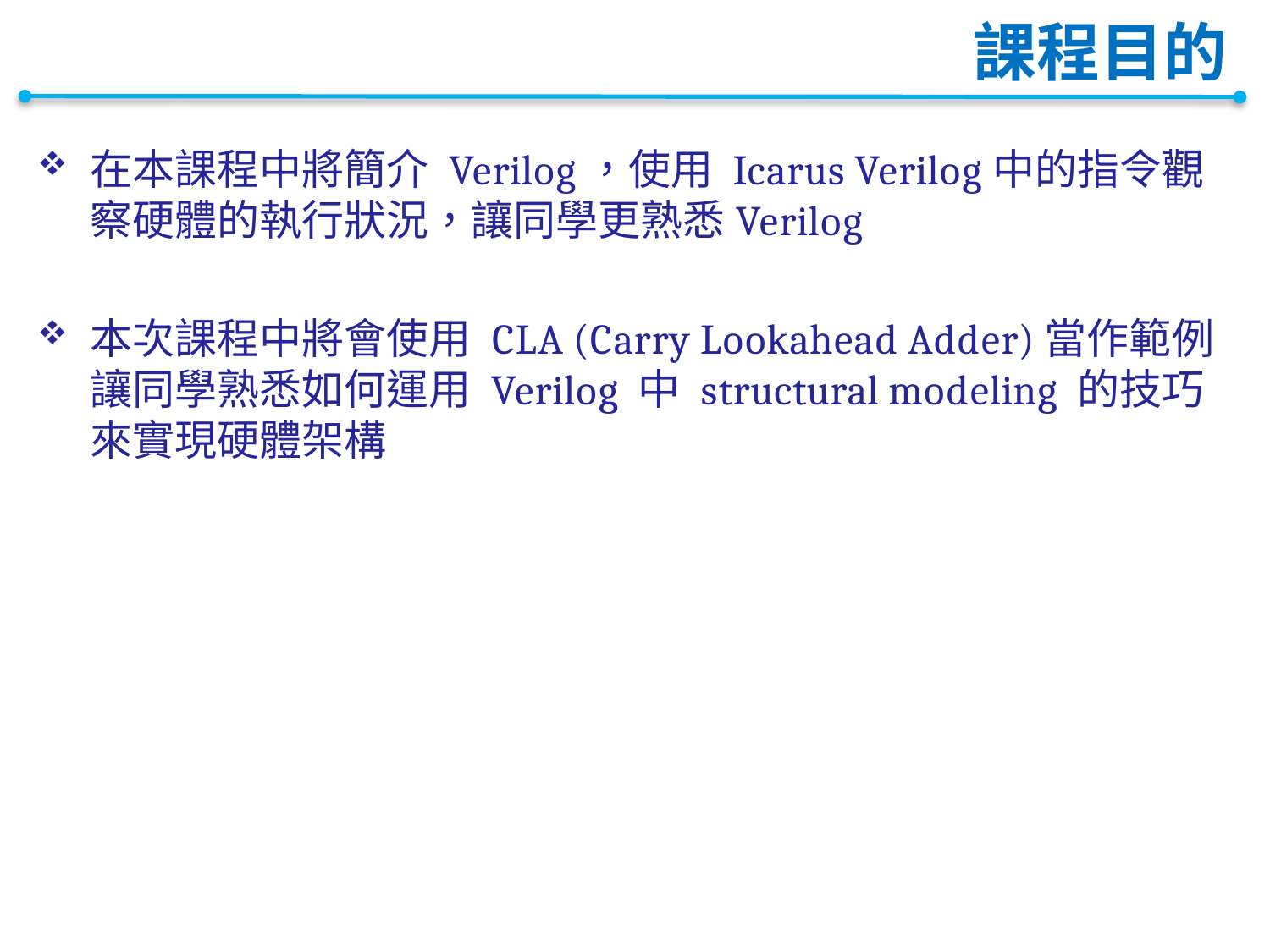

# 課程目的
在本課程中將簡介 Verilog，使用 Icarus Verilog中的指令觀察硬體的執行狀況，讓同學更熟悉Verilog

本次課程中將會使用 CLA (Carry Lookahead Adder)當作範例讓同學熟悉如何運用 Verilog 中 structural modeling 的技巧來實現硬體架構